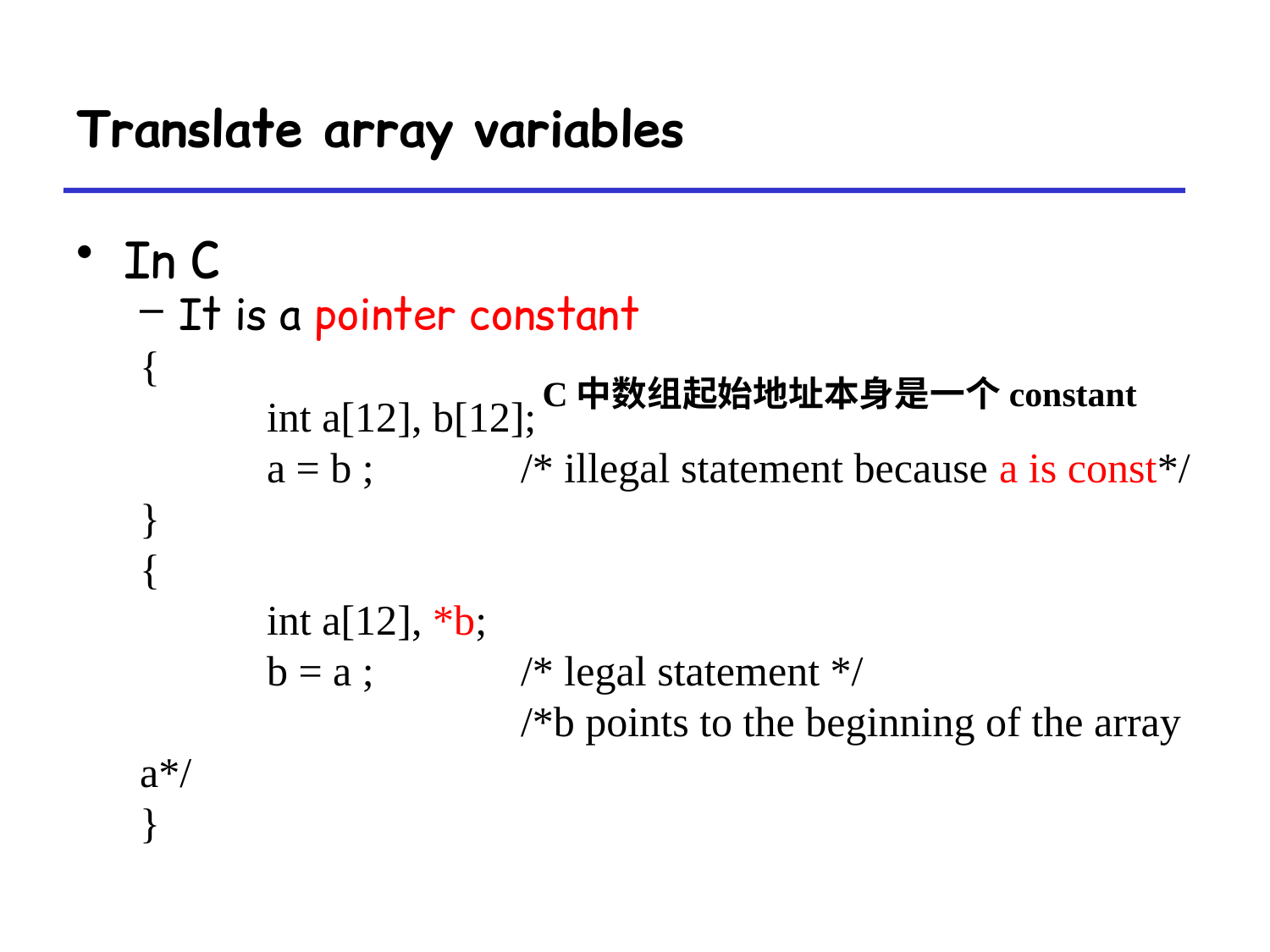

# Translate array variables
In C
It is a pointer constant
{
	int a[12], b[12];
	a = b ;		/* illegal statement because a is const*/
}
{
	int a[12], *b;
	b = a ;		/* legal statement */
			/*b points to the beginning of the array a*/
}
C中数组起始地址本身是一个constant

27